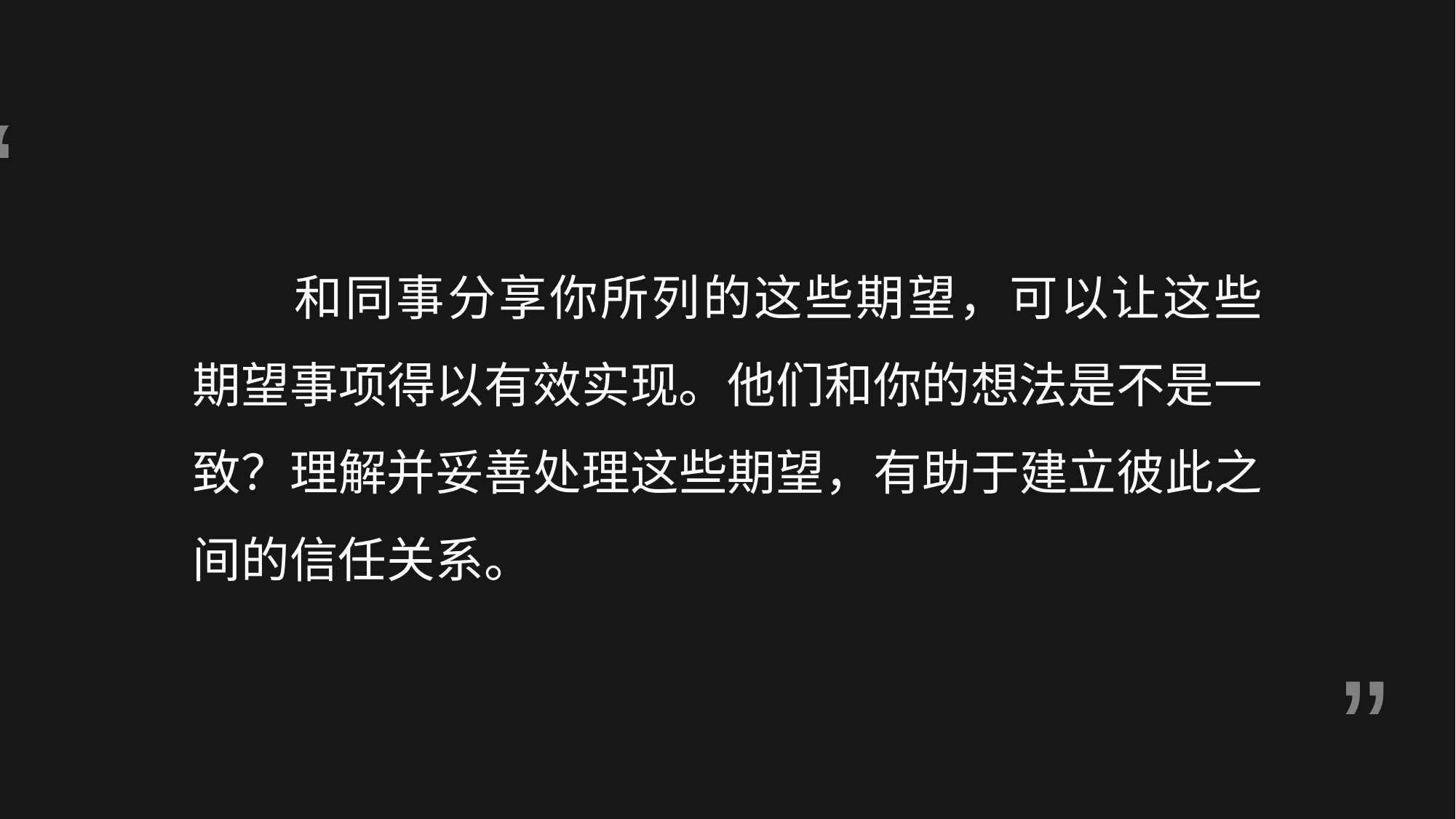

“
和同事分享你所列的这些期望，可以让这些期望事项得以有效实现。他们和你的想法是不是一致？理解并妥善处理这些期望，有助于建立彼此之间的信任关系。
”